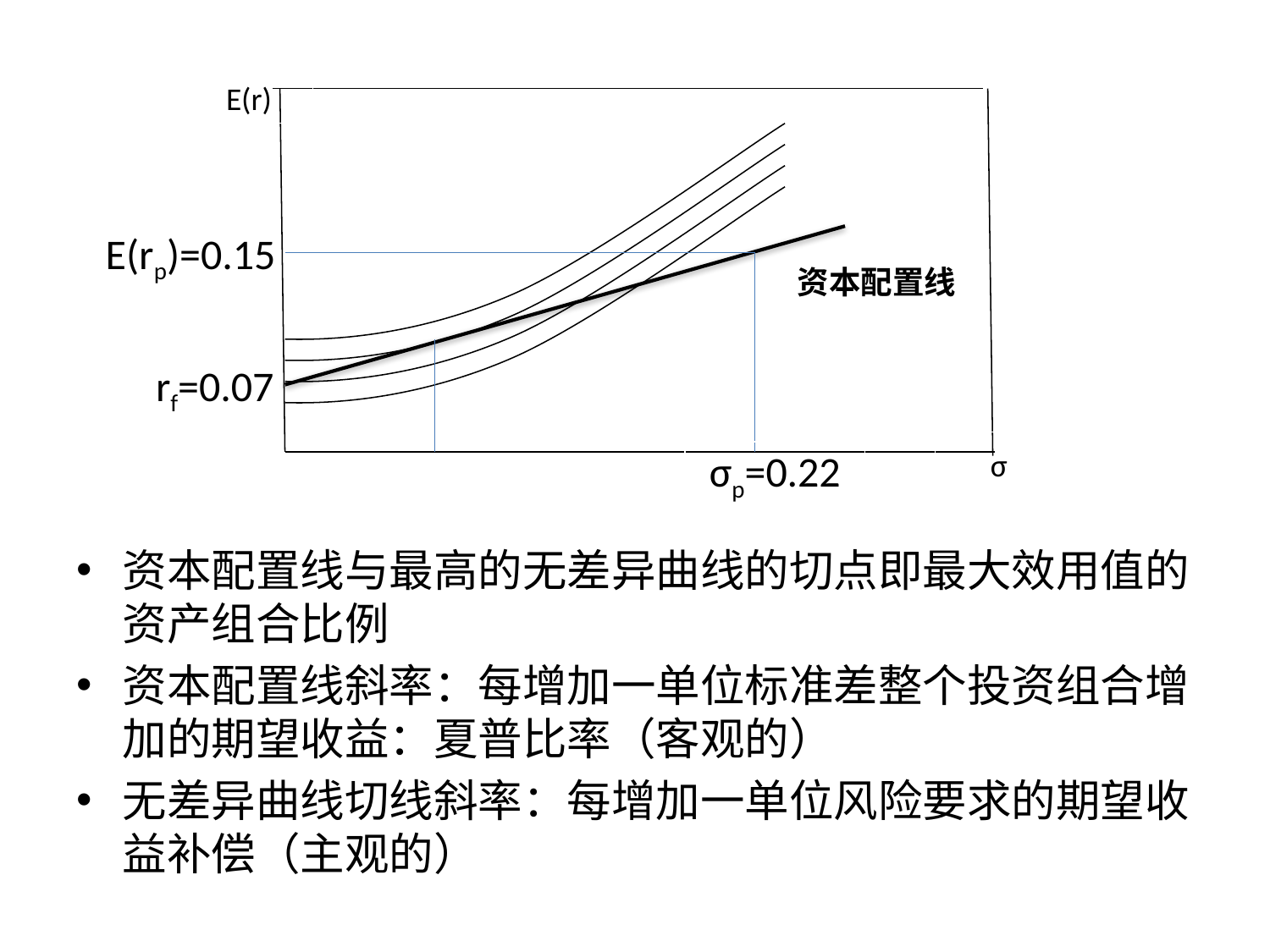

E(r)
E(rp)=0.15
rf=0.07
σ

资本配置线
σp=0.22
资本配置线与最高的无差异曲线的切点即最大效用值的资产组合比例
资本配置线斜率：每增加一单位标准差整个投资组合增加的期望收益：夏普比率（客观的）
无差异曲线切线斜率：每增加一单位风险要求的期望收益补偿（主观的）